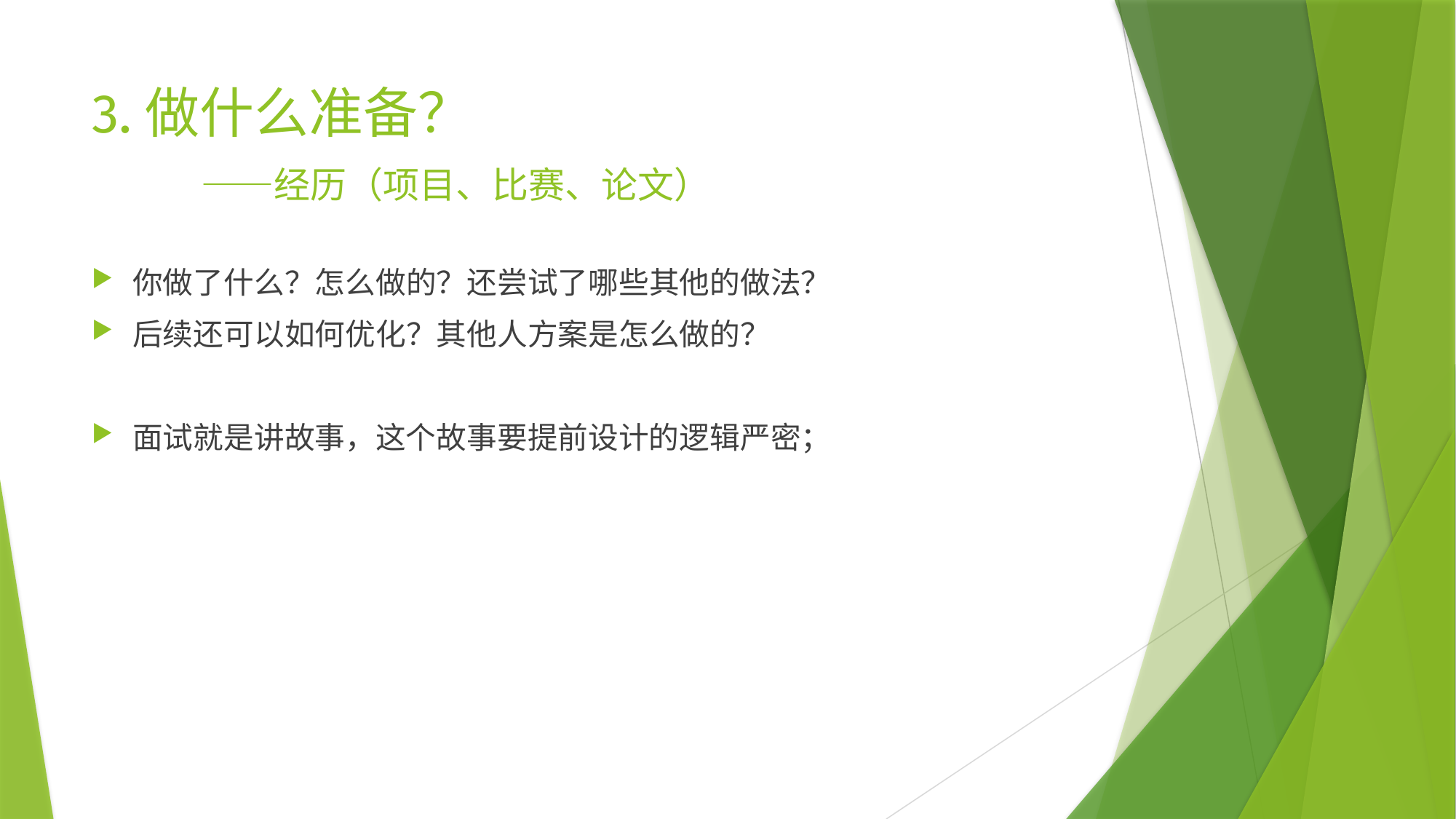

# 3.做什么准备？ ——经历（项目、比赛、论文）
你做了什么？怎么做的？还尝试了哪些其他的做法？
后续还可以如何优化？其他人方案是怎么做的？

面试就是讲故事，这个故事要提前设计的逻辑严密；